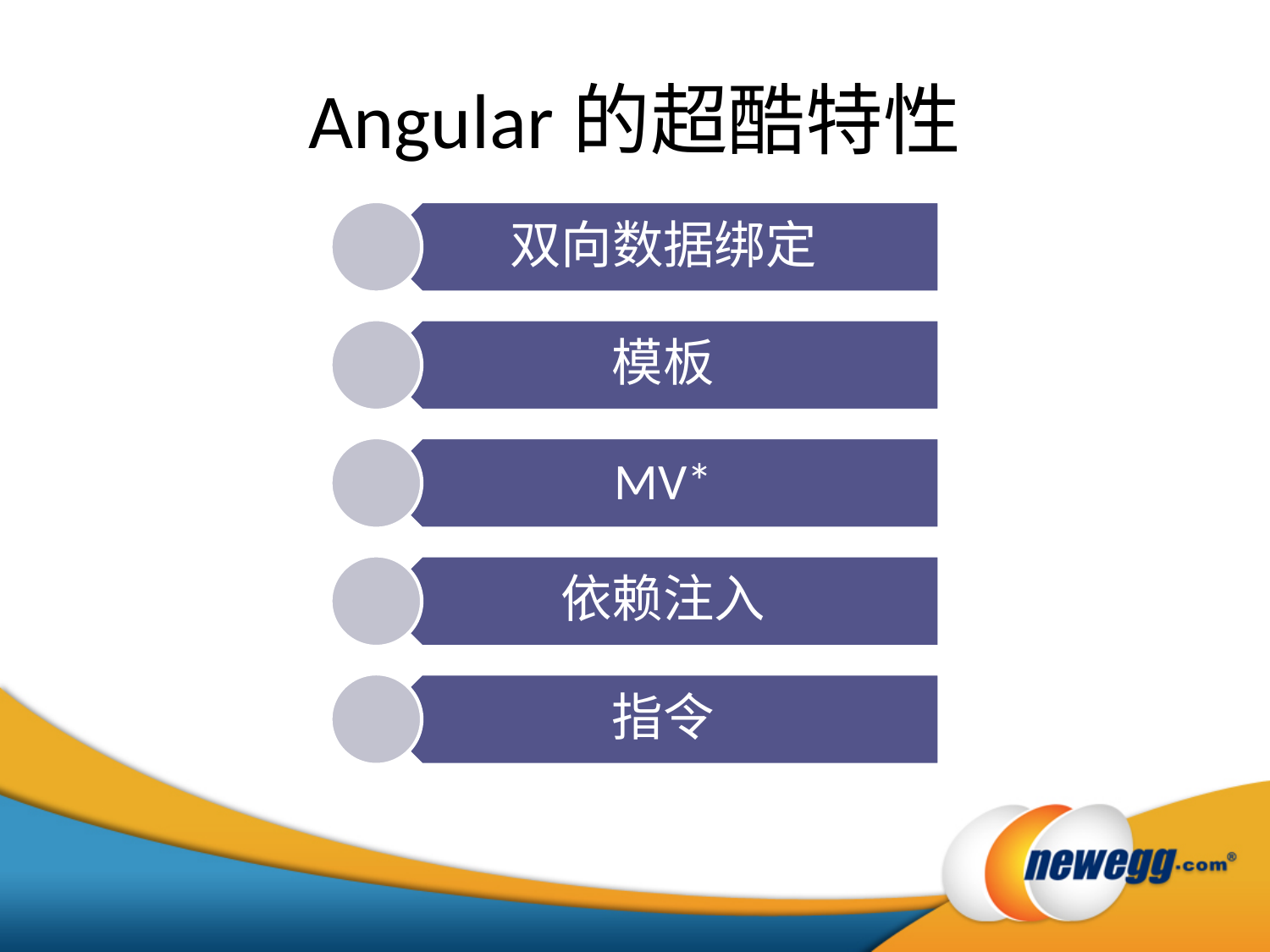

# Angular的超酷特性
双向数据绑定
模板
MV*
依赖注入
指令